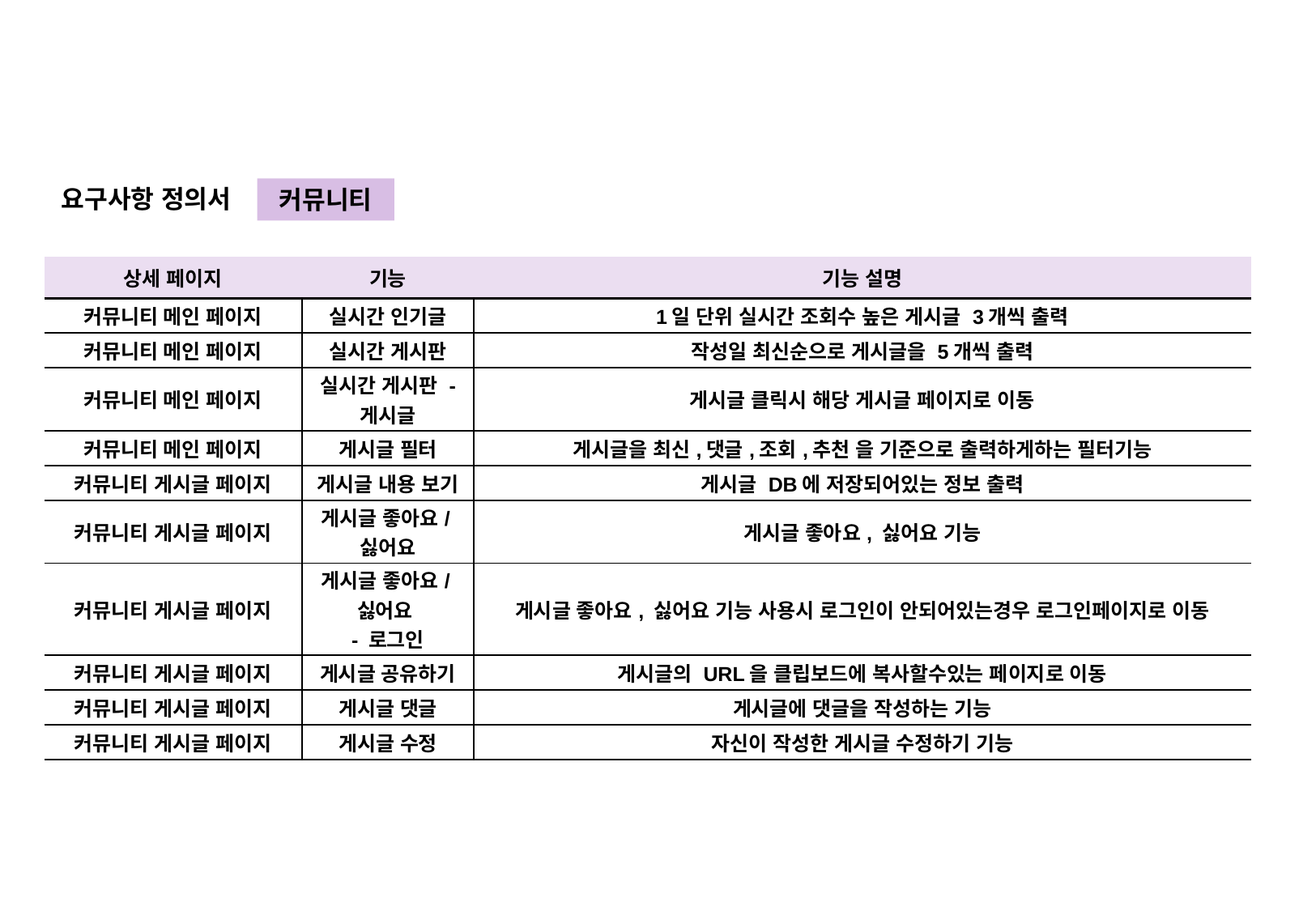

요구사항 정의서
커뮤니티
| 상세 페이지 | 기능 | 기능 설명 |
| --- | --- | --- |
| 커뮤니티 메인 페이지 | 실시간 인기글 | 1일 단위 실시간 조회수 높은 게시글 3개씩 출력 |
| 커뮤니티 메인 페이지 | 실시간 게시판 | 작성일 최신순으로 게시글을 5개씩 출력 |
| 커뮤니티 메인 페이지 | 실시간 게시판 - 게시글 | 게시글 클릭시 해당 게시글 페이지로 이동 |
| 커뮤니티 메인 페이지 | 게시글 필터 | 게시글을 최신,댓글,조회,추천 을 기준으로 출력하게하는 필터기능 |
| 커뮤니티 게시글 페이지 | 게시글 내용 보기 | 게시글 DB에 저장되어있는 정보 출력 |
| 커뮤니티 게시글 페이지 | 게시글 좋아요/싫어요 | 게시글 좋아요, 싫어요 기능 |
| 커뮤니티 게시글 페이지 | 게시글 좋아요/싫어요 - 로그인 | 게시글 좋아요, 싫어요 기능 사용시 로그인이 안되어있는경우 로그인페이지로 이동 |
| 커뮤니티 게시글 페이지 | 게시글 공유하기 | 게시글의 URL을 클립보드에 복사할수있는 페이지로 이동 |
| 커뮤니티 게시글 페이지 | 게시글 댓글 | 게시글에 댓글을 작성하는 기능 |
| 커뮤니티 게시글 페이지 | 게시글 수정 | 자신이 작성한 게시글 수정하기 기능 |